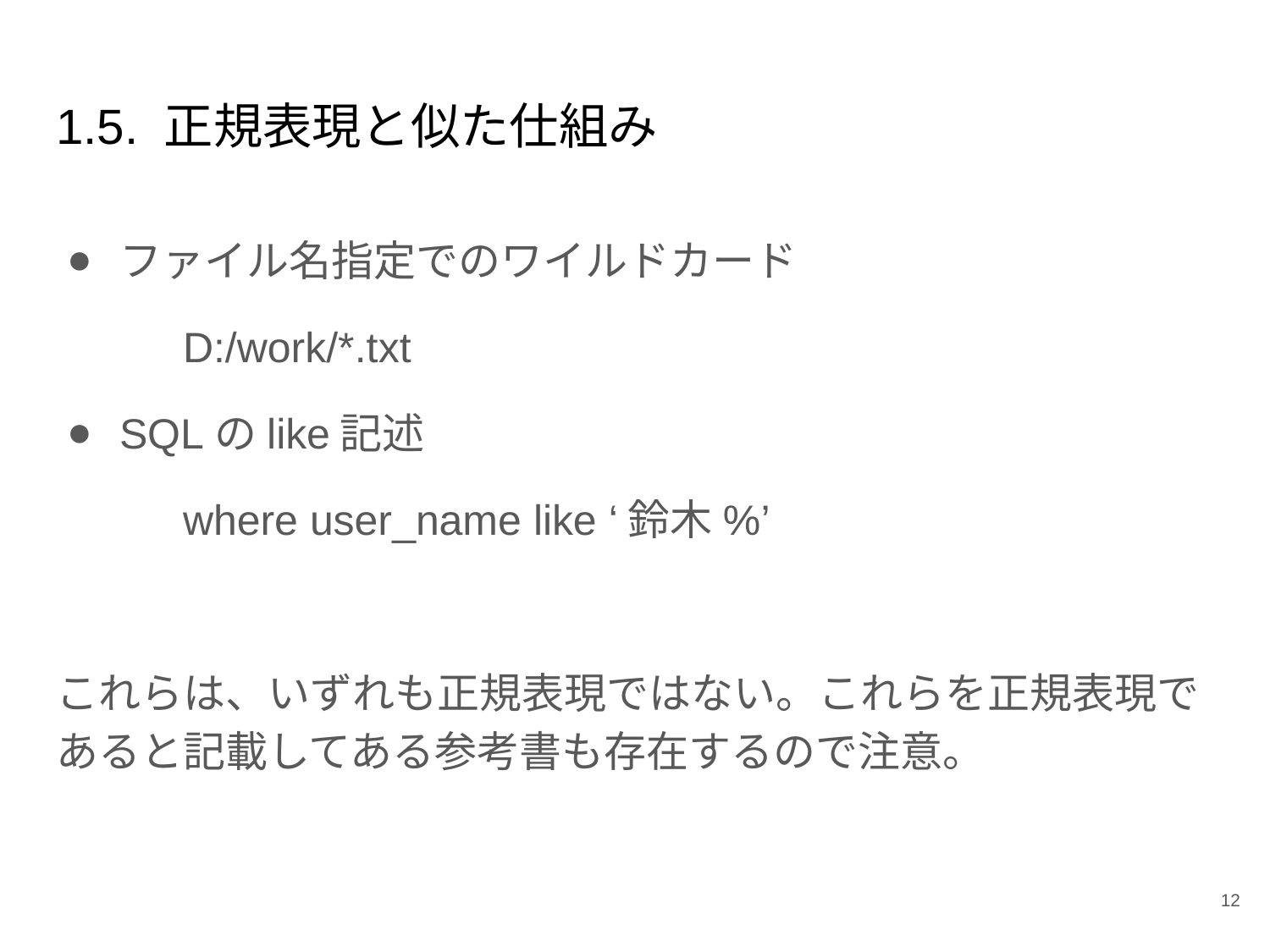

# 1.5. 正規表現と似た仕組み
ファイル名指定でのワイルドカード
D:/work/*.txt
SQLのlike記述
where user_name like ‘鈴木%’

これらは、いずれも正規表現ではない。これらを正規表現であると記載してある参考書も存在するので注意。

12